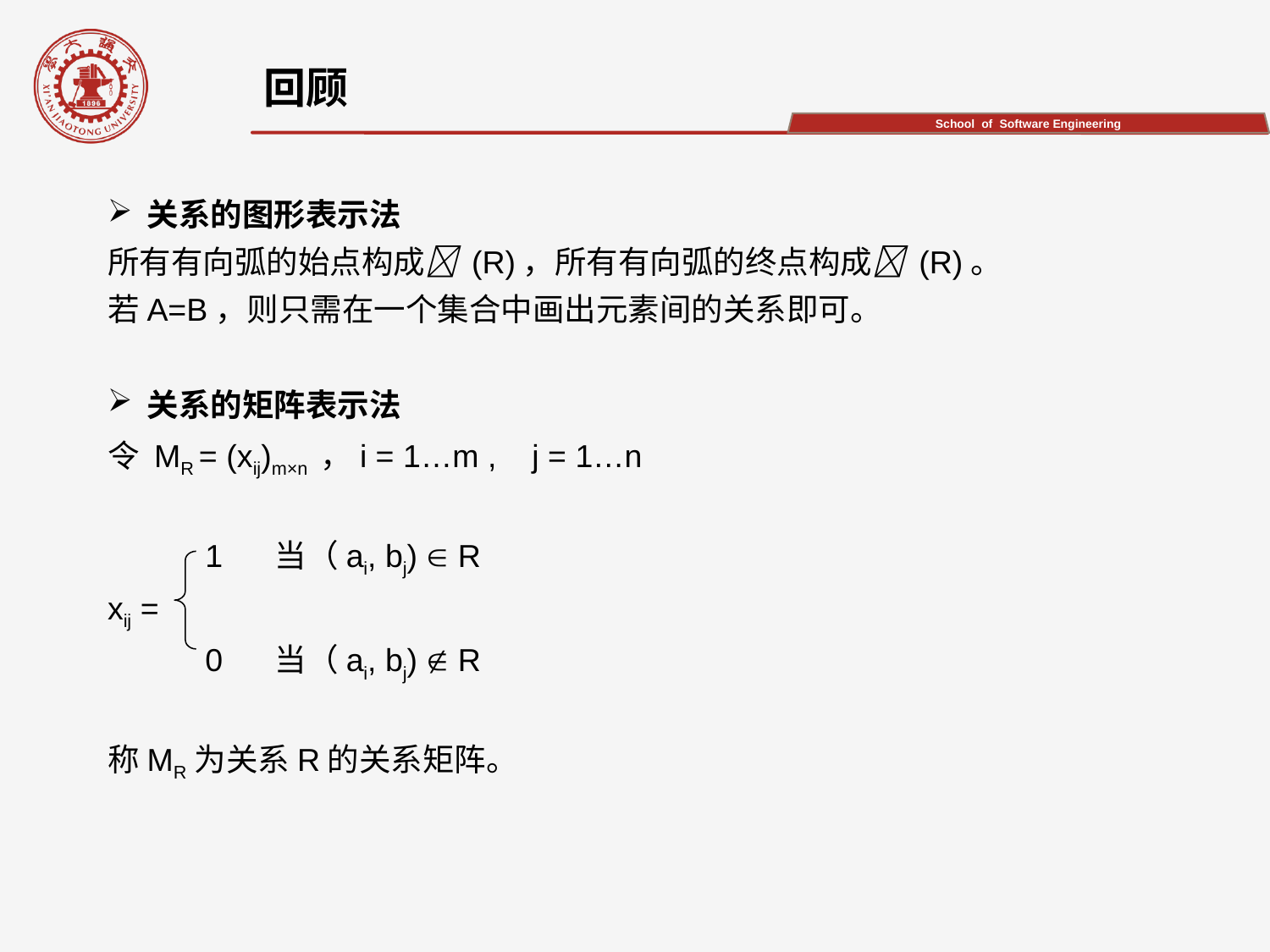

回顾
关系的图形表示法
所有有向弧的始点构成℘ (R)，所有有向弧的终点构成ℜ (R)。
若A=B，则只需在一个集合中画出元素间的关系即可。

关系的矩阵表示法
令 MR = (xij)m×n ，i = 1…m ,    j = 1…n

           1     当（ai, bj) ∈ R
xij =
           0     当（ai, bj) ∉ R

称MR为关系R的关系矩阵。